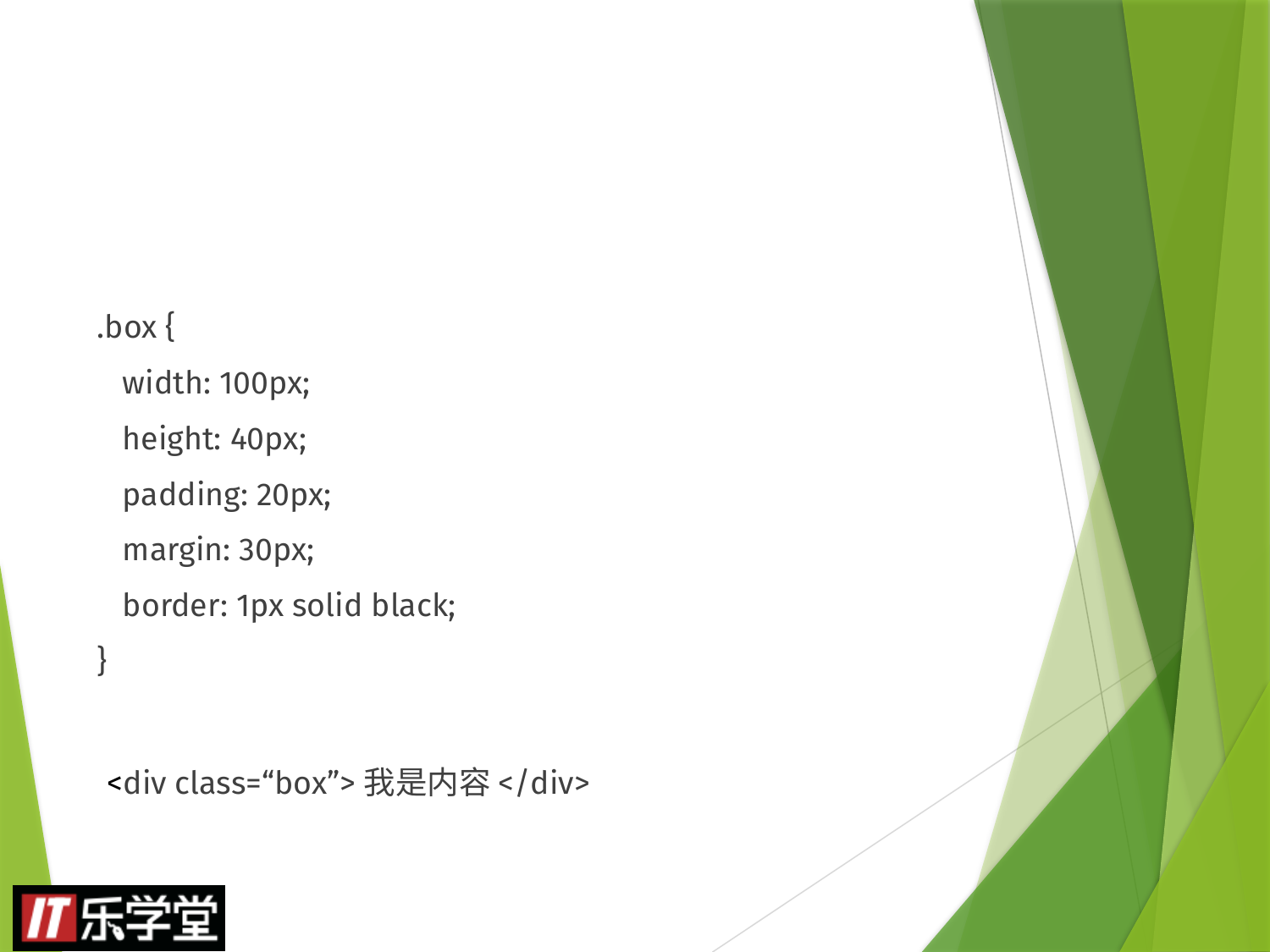

#
.box {
   width: 100px;
   height: 40px;
   padding: 20px;
   margin: 30px;
   border: 1px solid black;
}
<div class=“box”>我是内容</div>